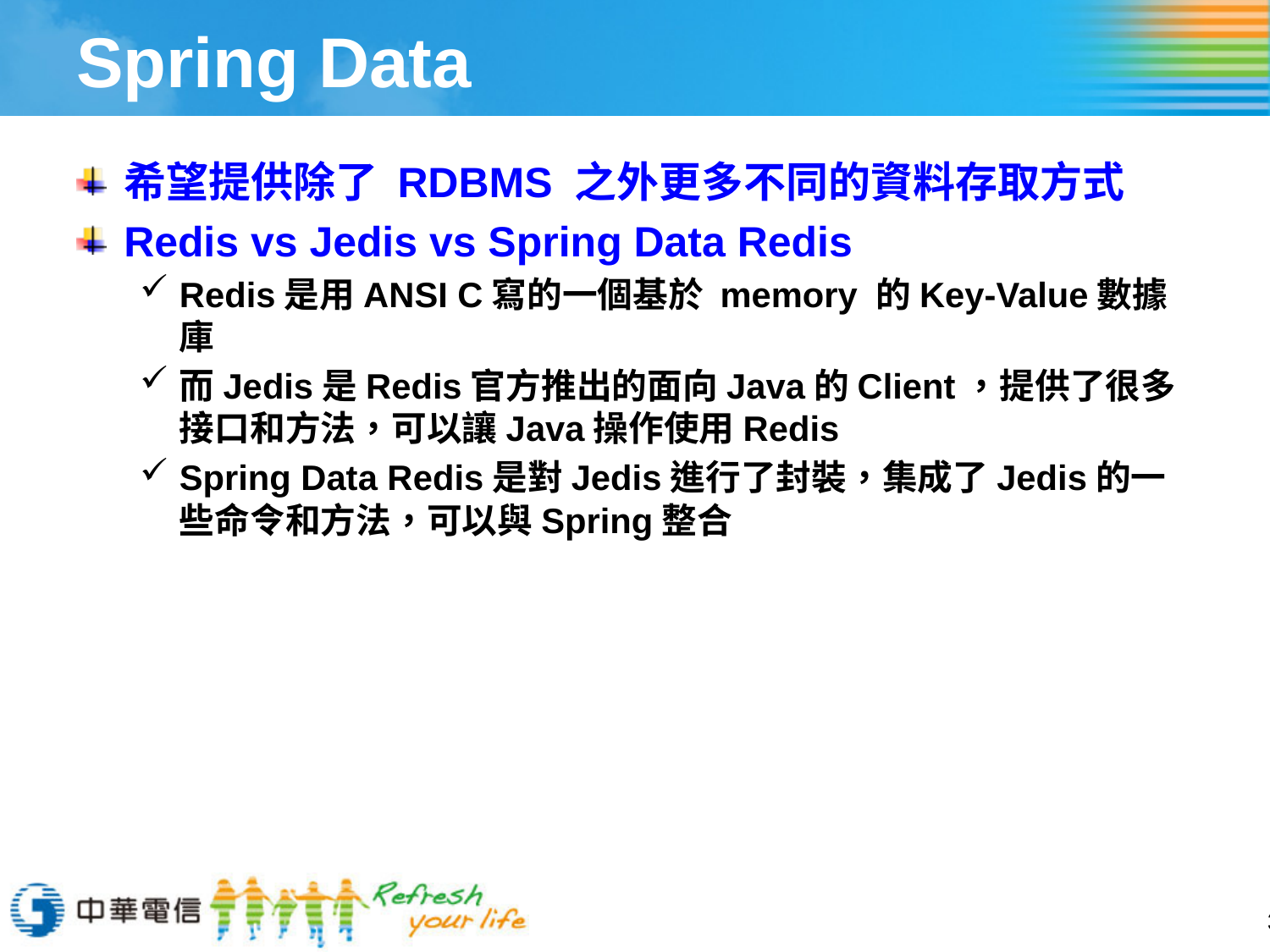

# Spring Data
希望提供除了 RDBMS 之外更多不同的資料存取方式
Redis vs Jedis vs Spring Data Redis
Redis是用ANSI C寫的一個基於 memory 的Key-Value數據庫
而Jedis是Redis官方推出的面向Java的Client，提供了很多接口和方法，可以讓Java操作使用Redis
Spring Data Redis是對Jedis進行了封裝，集成了Jedis的一些命令和方法，可以與Spring整合